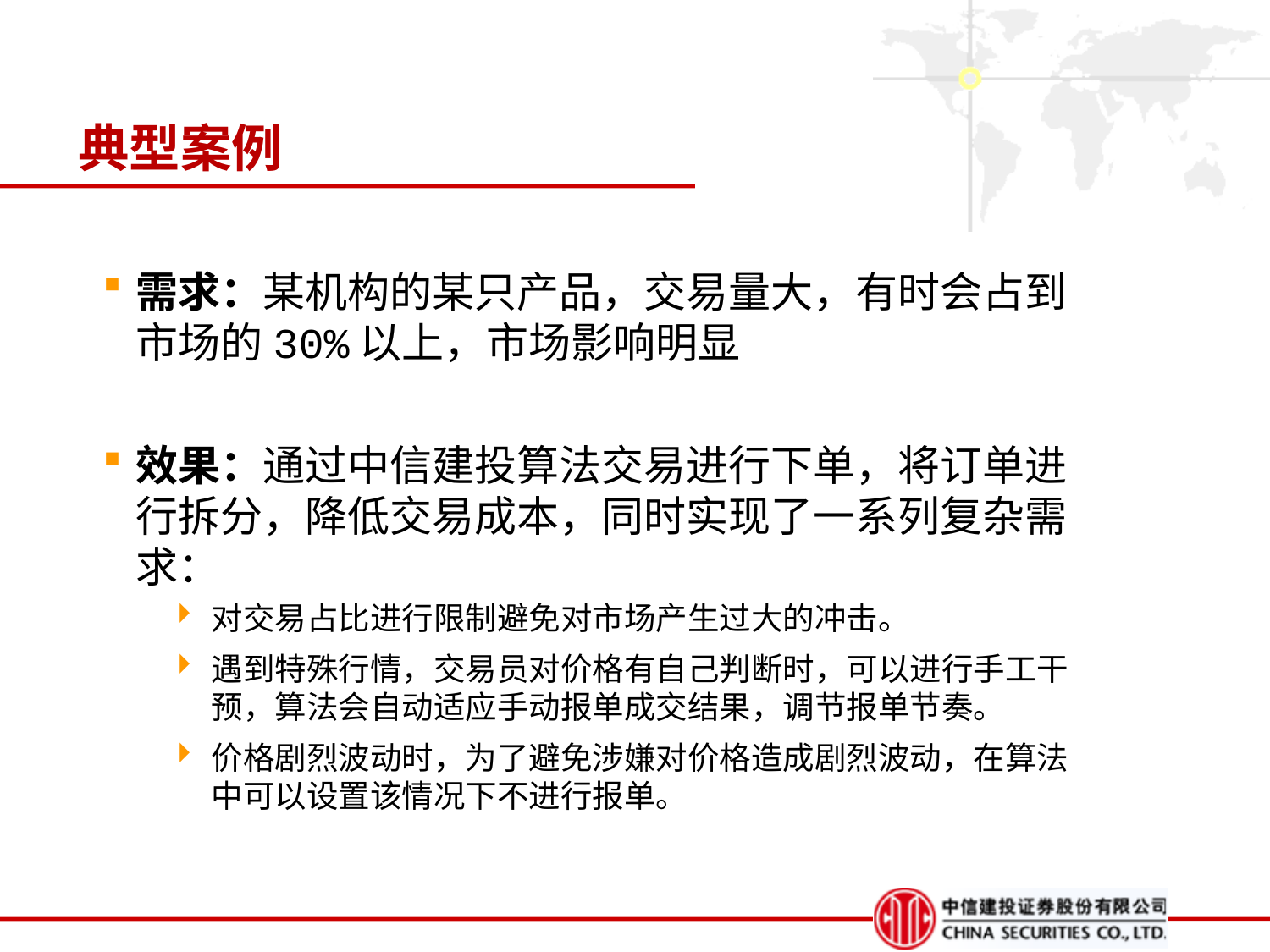

# 典型案例

需求：某机构的某只产品，交易量大，有时会占到市场的30%以上，市场影响明显

效果：通过中信建投算法交易进行下单，将订单进行拆分，降低交易成本，同时实现了一系列复杂需求：
对交易占比进行限制避免对市场产生过大的冲击。
遇到特殊行情，交易员对价格有自己判断时，可以进行手工干预，算法会自动适应手动报单成交结果，调节报单节奏。
价格剧烈波动时，为了避免涉嫌对价格造成剧烈波动，在算法中可以设置该情况下不进行报单。